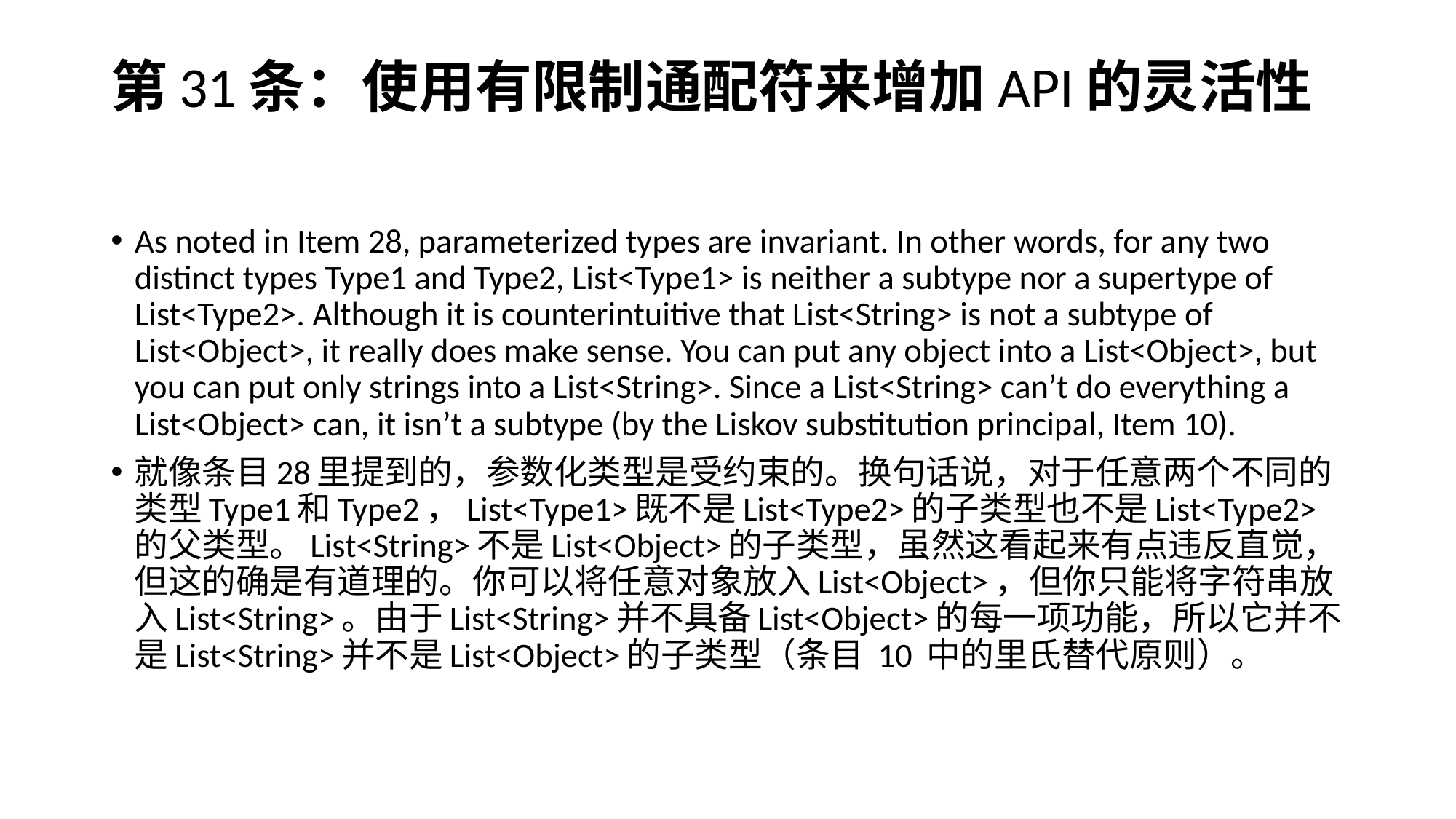

# 第31条：使用有限制通配符来增加API的灵活性
As noted in Item 28, parameterized types are invariant. In other words, for any two distinct types Type1 and Type2, List<Type1> is neither a subtype nor a supertype of List<Type2>. Although it is counterintuitive that List<String> is not a subtype of List<Object>, it really does make sense. You can put any object into a List<Object>, but you can put only strings into a List<String>. Since a List<String> can’t do everything a List<Object> can, it isn’t a subtype (by the Liskov substitution principal, Item 10).
就像条目28里提到的，参数化类型是受约束的。换句话说，对于任意两个不同的类型Type1和Type2，List<Type1>既不是List<Type2>的子类型也不是List<Type2>的父类型。List<String>不是List<Object>的子类型，虽然这看起来有点违反直觉，但这的确是有道理的。你可以将任意对象放入List<Object>，但你只能将字符串放入List<String>。由于List<String>并不具备List<Object>的每一项功能，所以它并不是List<String>并不是List<Object>的子类型（条目 10 中的里氏替代原则）。